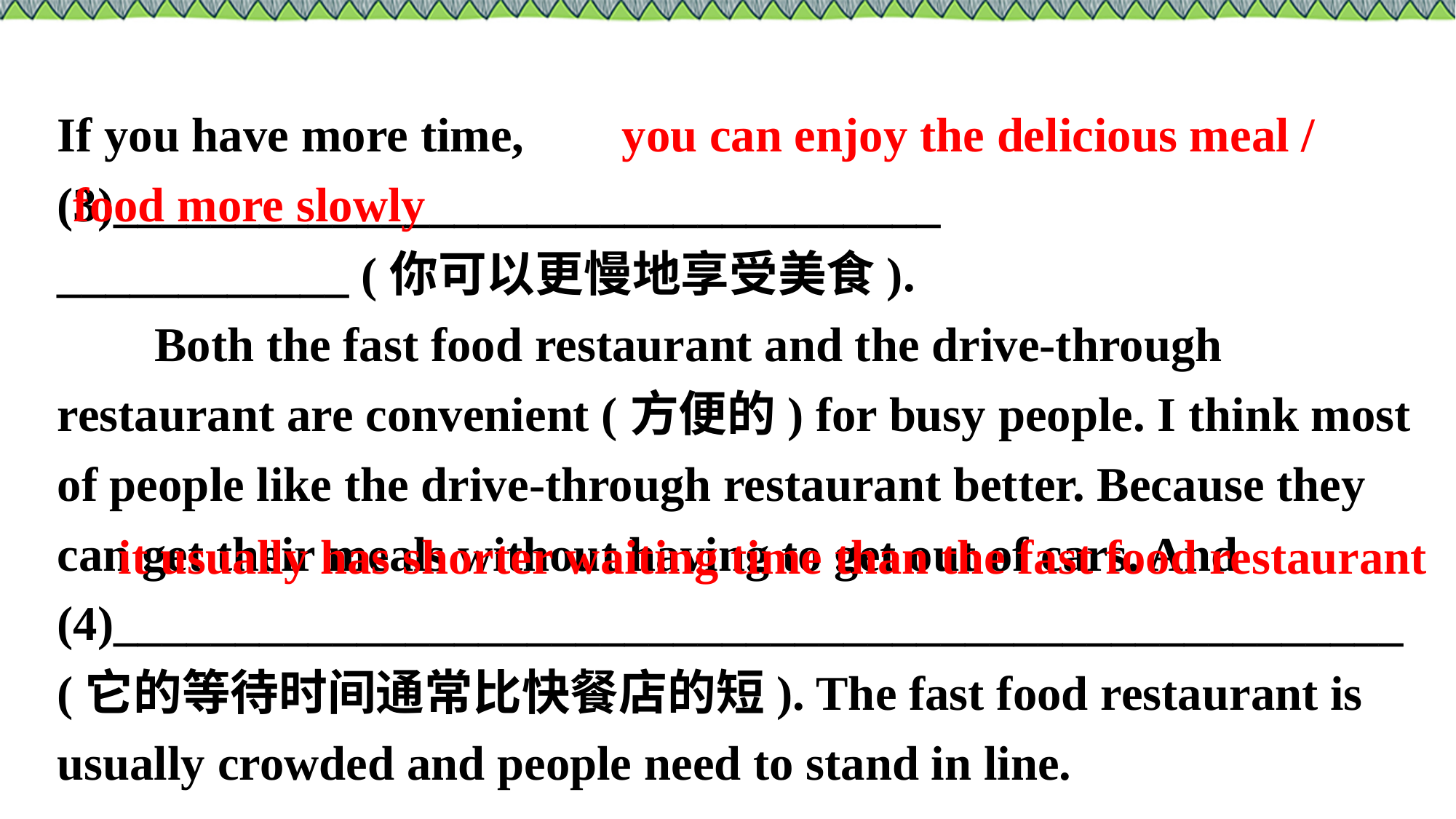

you can enjoy the delicious meal / food more slowly
If you have more time, (3)__________________________________
____________ (你可以更慢地享受美食).
        Both the fast food restaurant and the drive-through restaurant are convenient (方便的) for busy people. I think most of people like the drive-through restaurant better. Because they can get their meals without having to get out of cars. And (4)_____________________________________________________ (它的等待时间通常比快餐店的短). The fast food restaurant is usually crowded and people need to stand in line.
it usually has shorter waiting time than the fast food restaurant